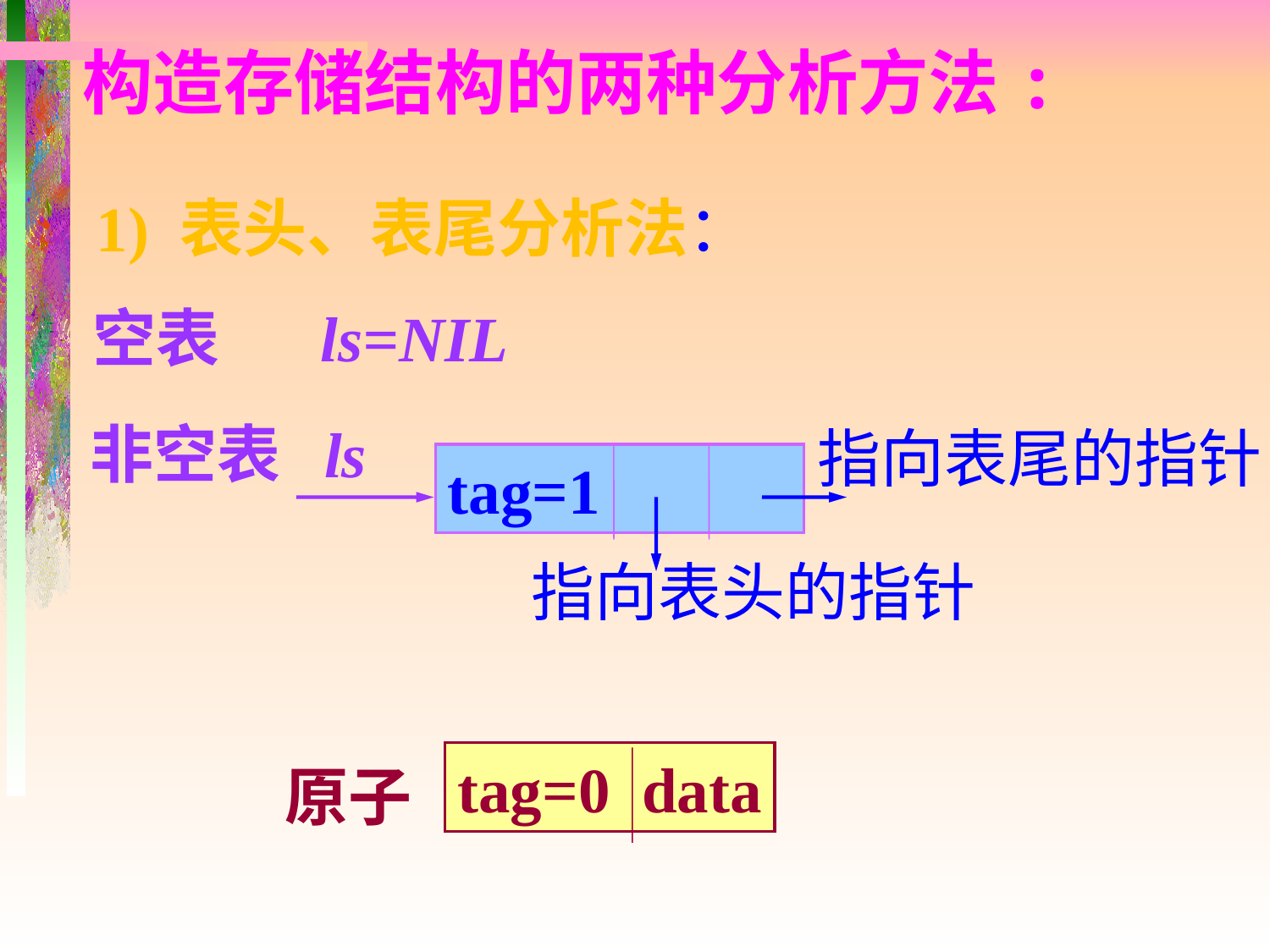

构造存储结构的两种分析方法:
1) 表头、表尾分析法：
空表      ls=NIL
非空表  ls
指向表尾的指针
tag=1

指向表头的指针
tag=0  data
原子